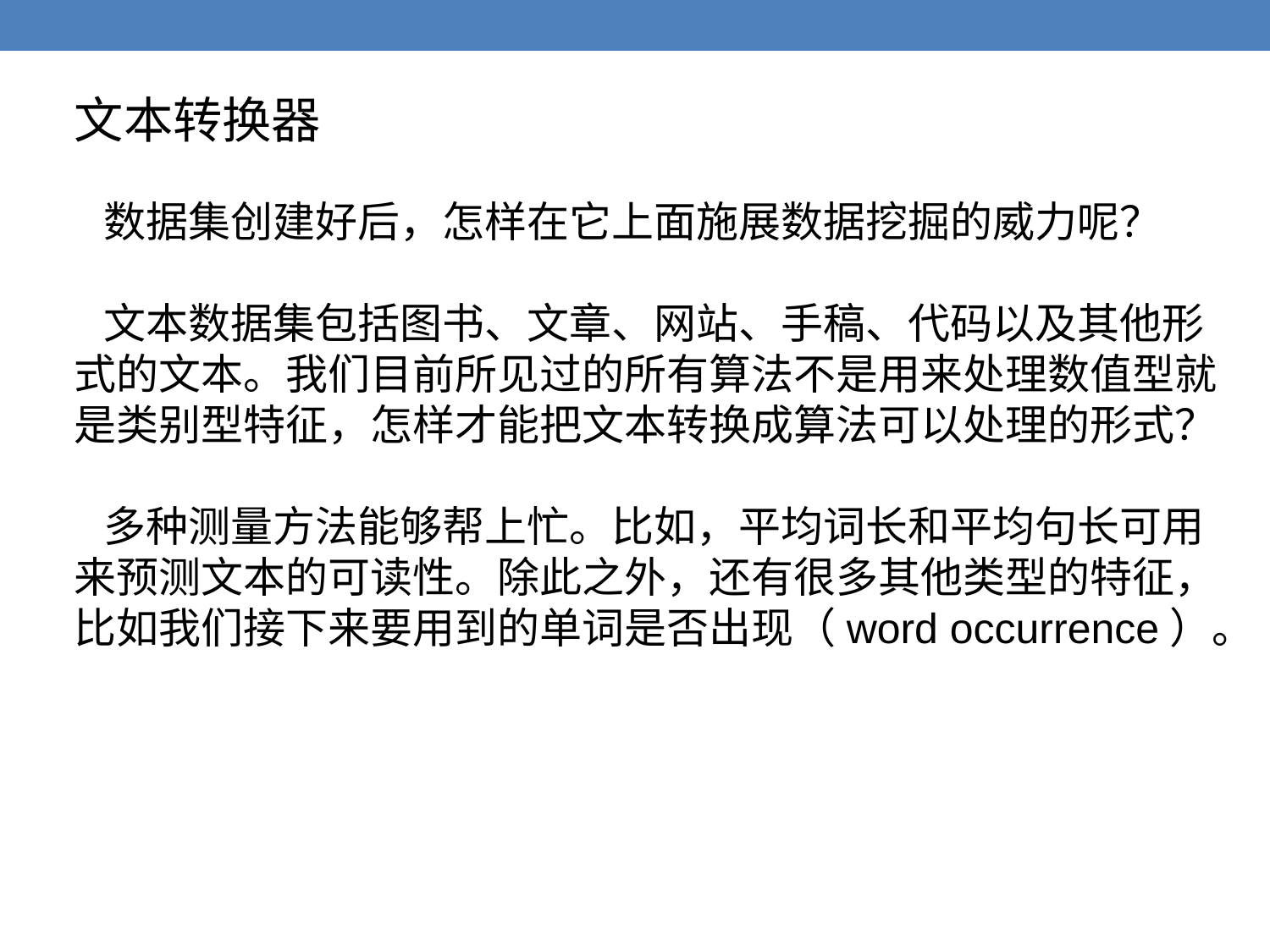

文本转换器
  数据集创建好后，怎样在它上面施展数据挖掘的威力呢？

  文本数据集包括图书、文章、网站、手稿、代码以及其他形式的文本。我们目前所见过的所有算法不是用来处理数值型就是类别型特征，怎样才能把文本转换成算法可以处理的形式？

  多种测量方法能够帮上忙。比如，平均词长和平均句长可用来预测文本的可读性。除此之外，还有很多其他类型的特征，比如我们接下来要用到的单词是否出现（word occurrence）。